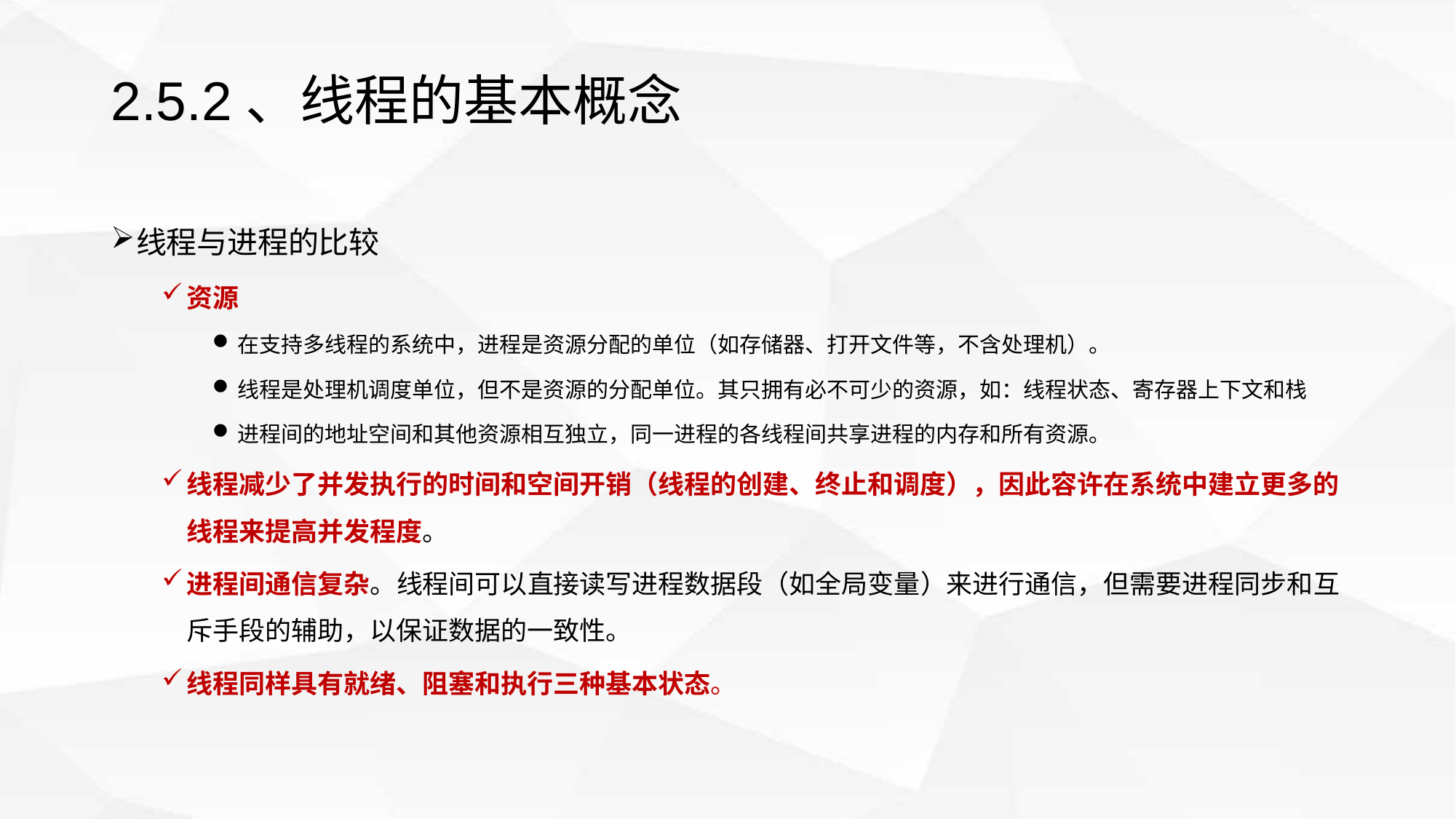

# 2.5.2、线程的基本概念
线程与进程的比较
资源
在支持多线程的系统中，进程是资源分配的单位（如存储器、打开文件等，不含处理机）。
线程是处理机调度单位，但不是资源的分配单位。其只拥有必不可少的资源，如：线程状态、寄存器上下文和栈
进程间的地址空间和其他资源相互独立，同一进程的各线程间共享进程的内存和所有资源。
线程减少了并发执行的时间和空间开销（线程的创建、终止和调度），因此容许在系统中建立更多的线程来提高并发程度。
进程间通信复杂。线程间可以直接读写进程数据段（如全局变量）来进行通信，但需要进程同步和互斥手段的辅助，以保证数据的一致性。
线程同样具有就绪、阻塞和执行三种基本状态。